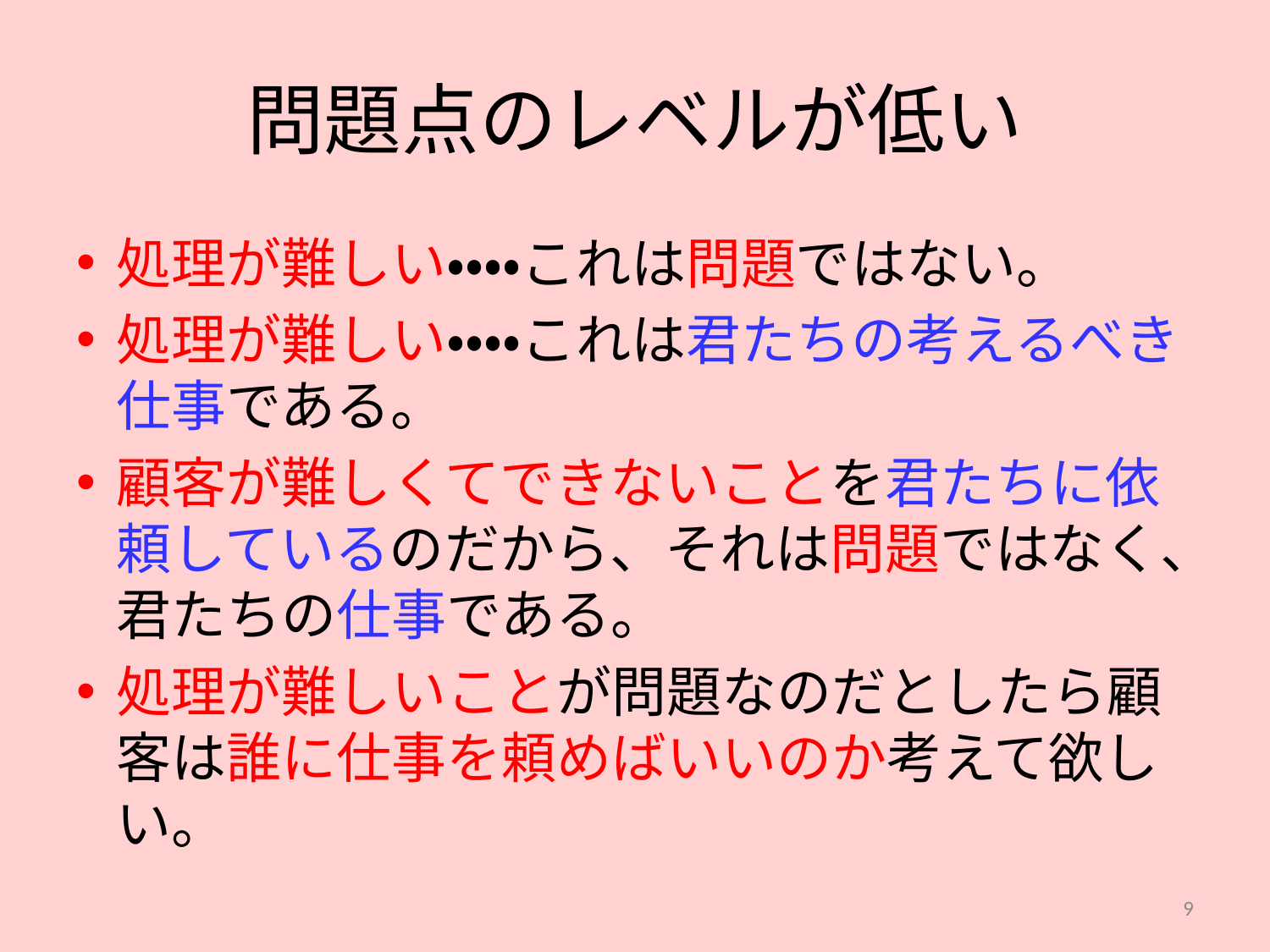

# 問題点のレベルが低い
処理が難しい・・・・これは問題ではない。
処理が難しい・・・・これは君たちの考えるべき仕事である。
顧客が難しくてできないことを君たちに依頼しているのだから、それは問題ではなく、君たちの仕事である。
処理が難しいことが問題なのだとしたら顧客は誰に仕事を頼めばいいのか考えて欲しい。
9